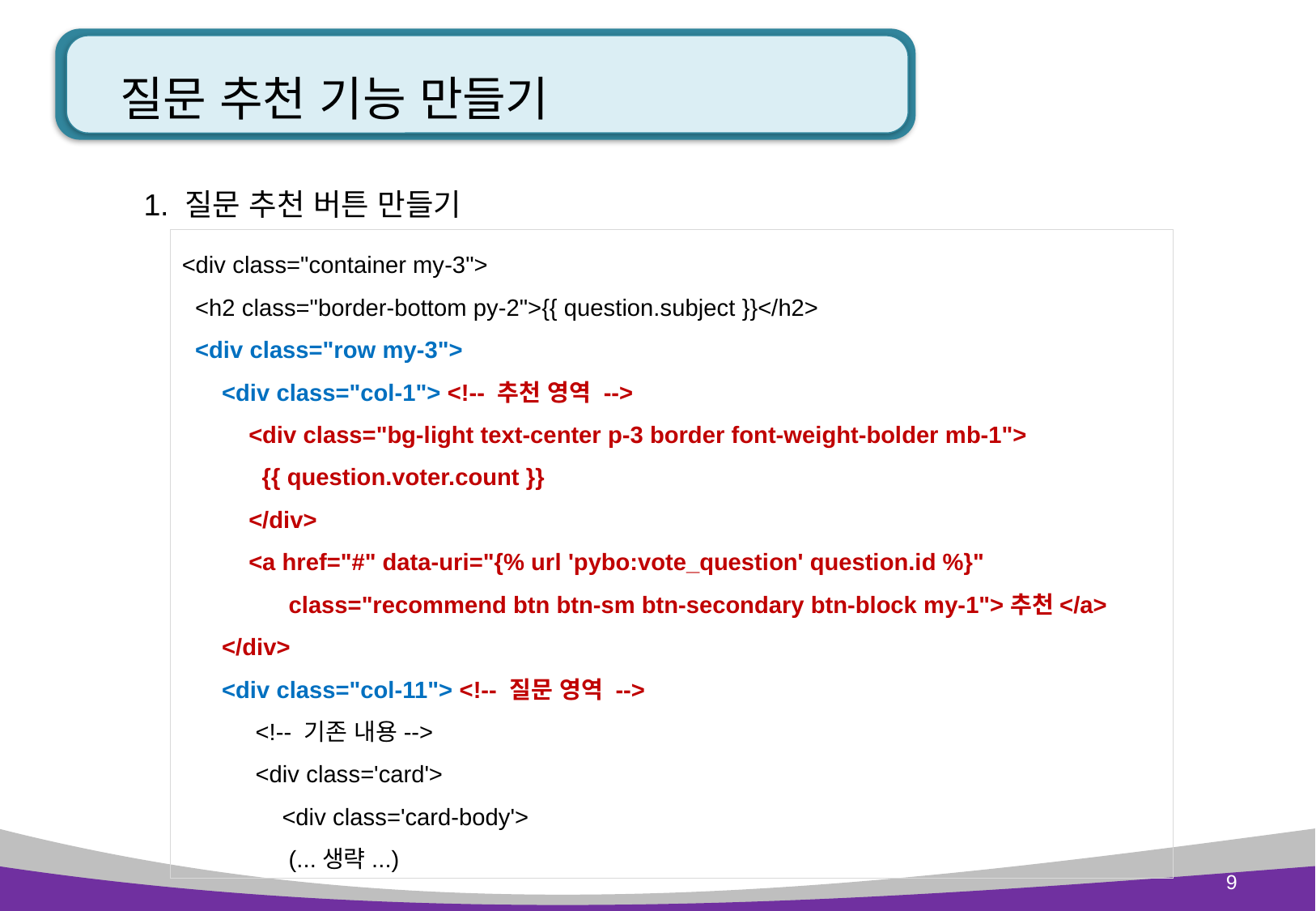

# 질문 추천 기능 만들기
1. 질문 추천 버튼 만들기
<div class="container my-3">
  <h2 class="border-bottom py-2">{{ question.subject }}</h2>
  <div class="row my-3">
      <div class="col-1"> <!-- 추천 영역 -->
          <div class="bg-light text-center p-3 border font-weight-bolder mb-1">
            {{ question.voter.count }}
          </div>
          <a href="#" data-uri="{% url 'pybo:vote_question' question.id %}"
                class="recommend btn btn-sm btn-secondary btn-block my-1">추천</a>
      </div>
      <div class="col-11"> <!-- 질문 영역 -->
           <!-- 기존 내용-->
           <div class='card'>
               <div class='card-body'>
                (...생략...)
9